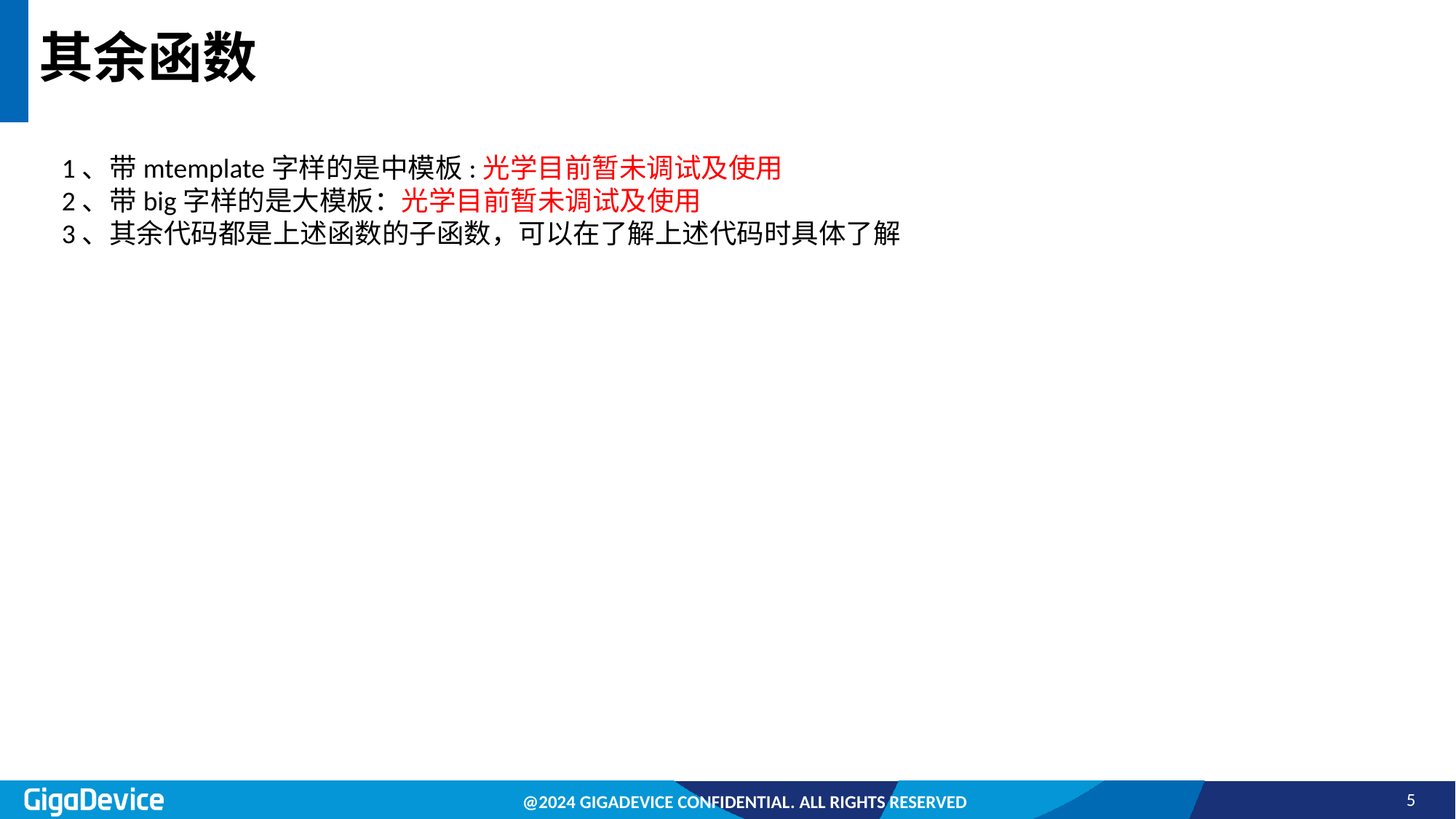

# 其余函数
1、带mtemplate字样的是中模板:光学目前暂未调试及使用
2、带big字样的是大模板：光学目前暂未调试及使用
3、其余代码都是上述函数的子函数，可以在了解上述代码时具体了解
5